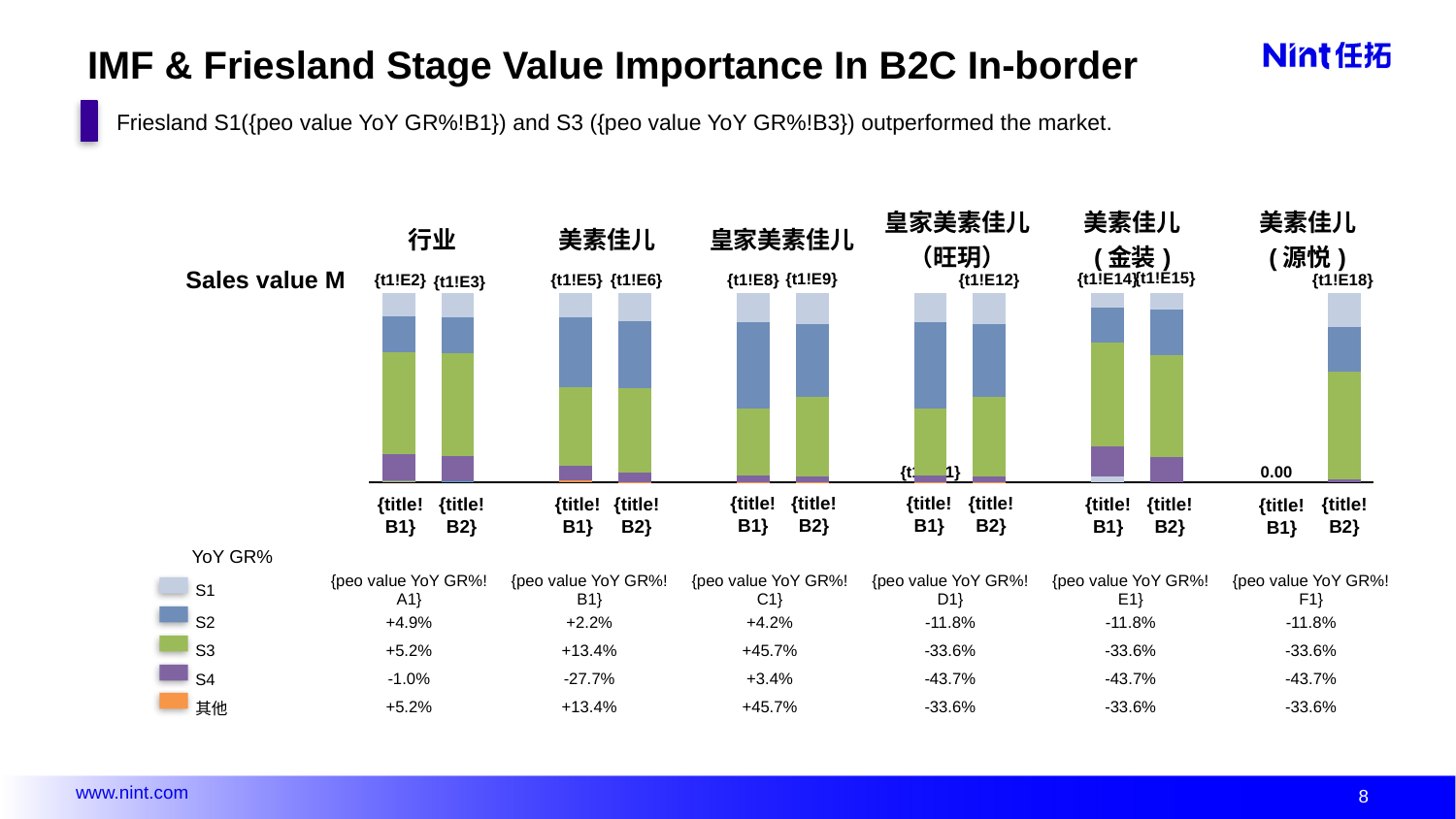

# IMF & Friesland Stage Value Importance In B2C In-border
Friesland S1({peo value YoY GR%!B1}) and S3 ({peo value YoY GR%!B3}) outperformed the market.
| 行业 | 美素佳儿 | 皇家美素佳儿 | 皇家美素佳儿 （旺玥） | 美素佳儿 (金装) | 美素佳儿 (源悦) |
| --- | --- | --- | --- | --- | --- |
Sales value M
{t1!E15}
{t1!E14}
{t1!E9}
{t1!E5}
{t1!E6}
{t1!E18}
{t1!E8}
{t1!E2}
{t1!E12}
{t1!E3}

### Chart

| Category | {Sales people_group value M!B1} | {Sales people_group value M!C1} | {Sales people_group value M!D1} | {Sales people_group value M!E1} | {Sales people_group value M!F1} | {Sales people_group value M!G1} |
|---|---|---|---|---|---|---|
| 1 | 1.085628657 | 0.028384193 | 13.75946878 | 53.8 | 18.9 | 12.4 |
| 2 | 0.608052445 | 0.030475005 | 13.06939699 | 54.3 | 19.0 | 12.9 |
| 3 | None | None | None | None | None | None |
| 4 | 0.928066629 | 0.0 | 7.635527185 | 41.7 | 36.8 | 13.0 |
| 5 | 0.097928099 | 0.0 | 5.197225297 | 44.5 | 35.4 | 14.8 |
| 6 | None | None | None | None | None | None |
| 7 | 0.035261951 | 0.0 | 3.760402629 | 35.3 | 45.4 | 15.5 |
| 8 | 0.004225063 | 0.0 | 3.172239066 | 41.9 | 38.6 | 16.3 |
| 6 | None | None | None | None | None | None |
| 7 | 0.035261951 | 0.0 | 3.760402629 | 35.3 | 45.4 | 15.5 |
| 8 | 0.004225063 | 0.0 | 3.172239066 | 41.9 | 38.6 | 16.3 |
| 9 | None | None | None | None | None | None |
| 10 | 2.825895202 | 0.0 | 15.87285197 | 55.2 | 18.5 | 7.6 |
| 11 | 0.459246554 | 0.0 | 13.06690817 | 53.7 | 23.9 | 8.9 |
| 12 | None | None | None | None | None | None |
| 13 | None | None | None | None | None | None |
| 14 | 0.0 | 0.0 | 1.679598593 | 56.7 | 23.5 | 18.1 |
{t1!E11}
0.00
{title!B1}
{title!B2}
{title!B1}
{title!B2}
{title!B2}
{title!B1}
{title!B2}
{title!B1}
{title!B2}
{title!B1}
{title!B2}
{title!B1}
YoY GR%
| S1 | {peo value YoY GR%!A1} | {peo value YoY GR%!B1} | {peo value YoY GR%!C1} | {peo value YoY GR%!D1} | {peo value YoY GR%!E1} | {peo value YoY GR%!F1} |
| --- | --- | --- | --- | --- | --- | --- |
| S2 | +4.9% | +2.2% | +4.2% | -11.8% | -11.8% | -11.8% |
| S3 | +5.2% | +13.4% | +45.7% | -33.6% | -33.6% | -33.6% |
| S4 | -1.0% | -27.7% | +3.4% | -43.7% | -43.7% | -43.7% |
| 其他 | +5.2% | +13.4% | +45.7% | -33.6% | -33.6% | -33.6% |